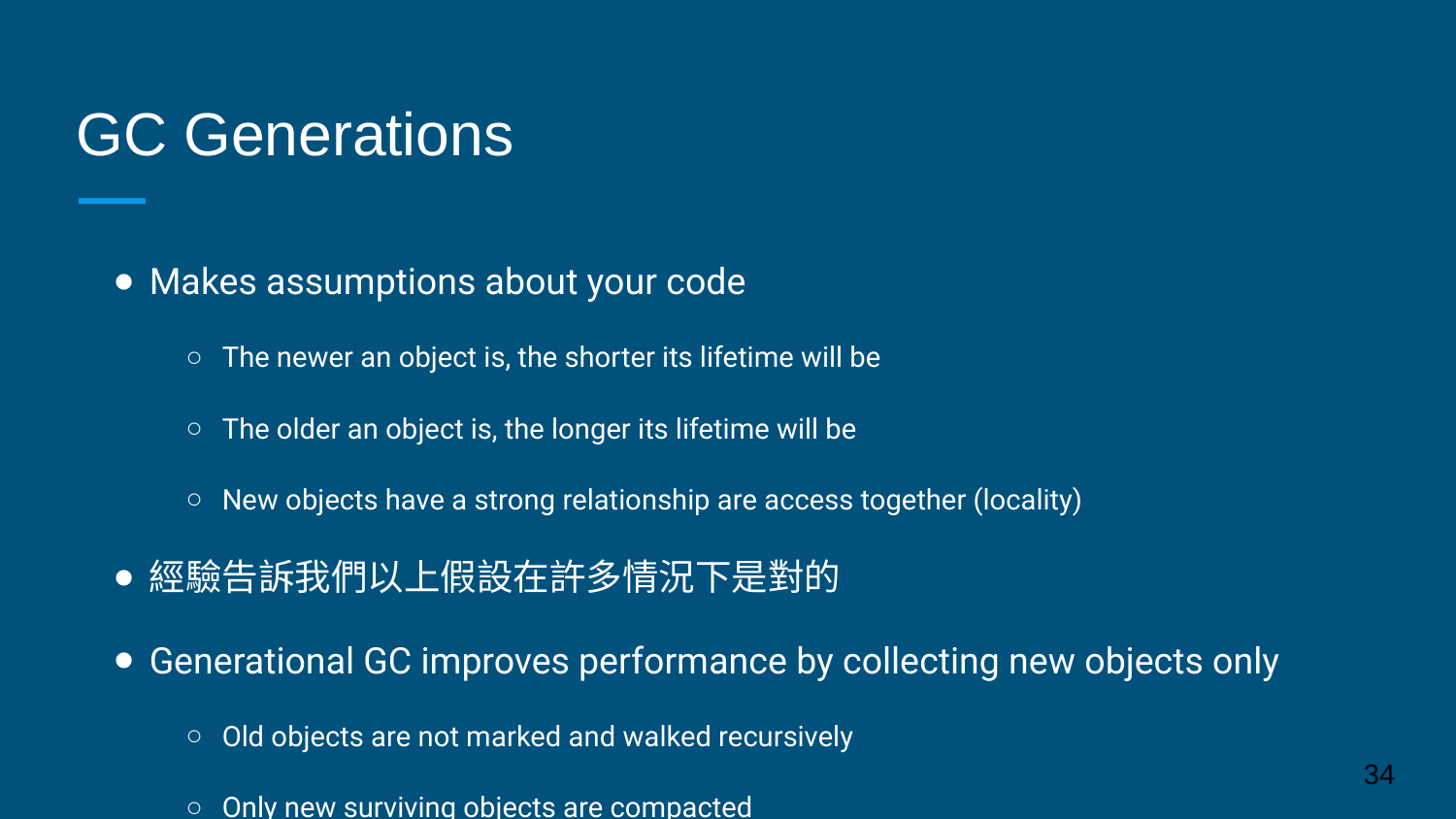

# GC Generations
Makes assumptions about your code
The newer an object is, the shorter its lifetime will be
The older an object is, the longer its lifetime will be
New objects have a strong relationship are access together (locality)
經驗告訴我們以上假設在許多情況下是對的
Generational GC improves performance by collecting new objects only
Old objects are not marked and walked recursively
Only new surviving objects are compacted
Fragmentation ?

34